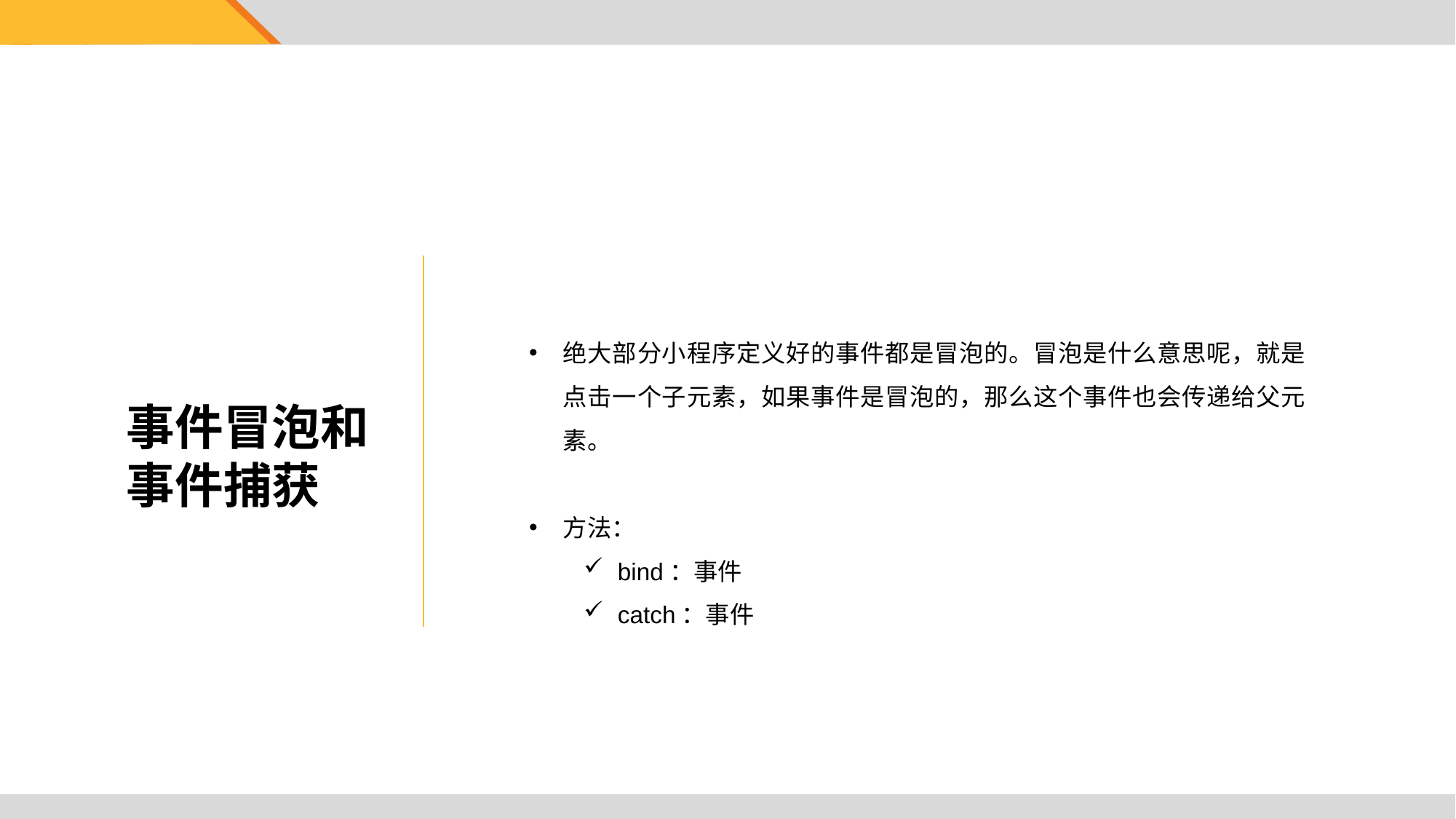

绝大部分小程序定义好的事件都是冒泡的。冒泡是什么意思呢，就是点击一个子元素，如果事件是冒泡的，那么这个事件也会传递给父元素。

方法：
bind：事件
catch：事件
事件冒泡和事件捕获